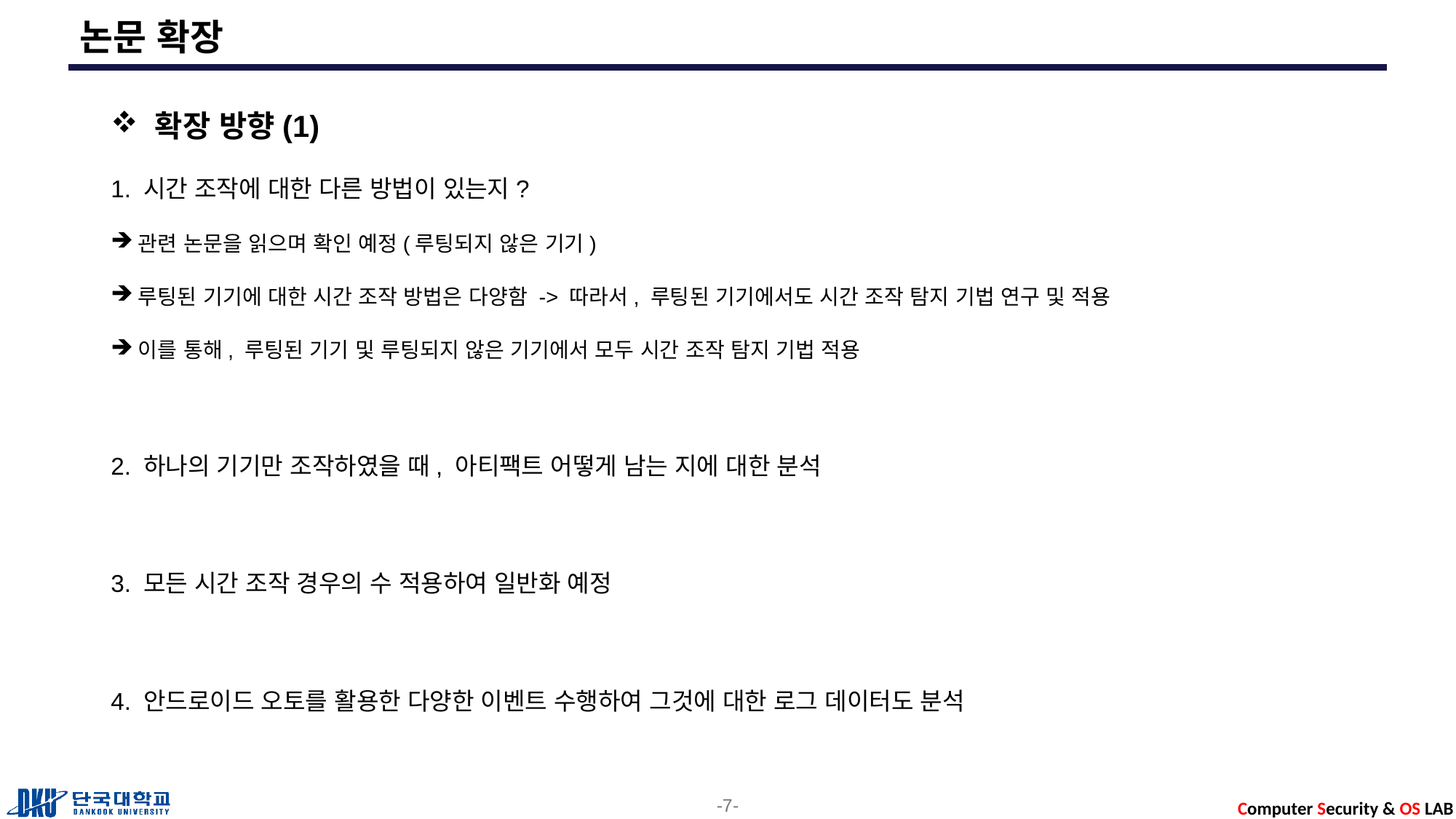

# 논문 확장
 확장 방향(1)
1. 시간 조작에 대한 다른 방법이 있는지?
관련 논문을 읽으며 확인 예정(루팅되지 않은 기기)
루팅된 기기에 대한 시간 조작 방법은 다양함 -> 따라서, 루팅된 기기에서도 시간 조작 탐지 기법 연구 및 적용
이를 통해, 루팅된 기기 및 루팅되지 않은 기기에서 모두 시간 조작 탐지 기법 적용

2. 하나의 기기만 조작하였을 때, 아티팩트 어떻게 남는 지에 대한 분석

3. 모든 시간 조작 경우의 수 적용하여 일반화 예정

4. 안드로이드 오토를 활용한 다양한 이벤트 수행하여 그것에 대한 로그 데이터도 분석

-7-